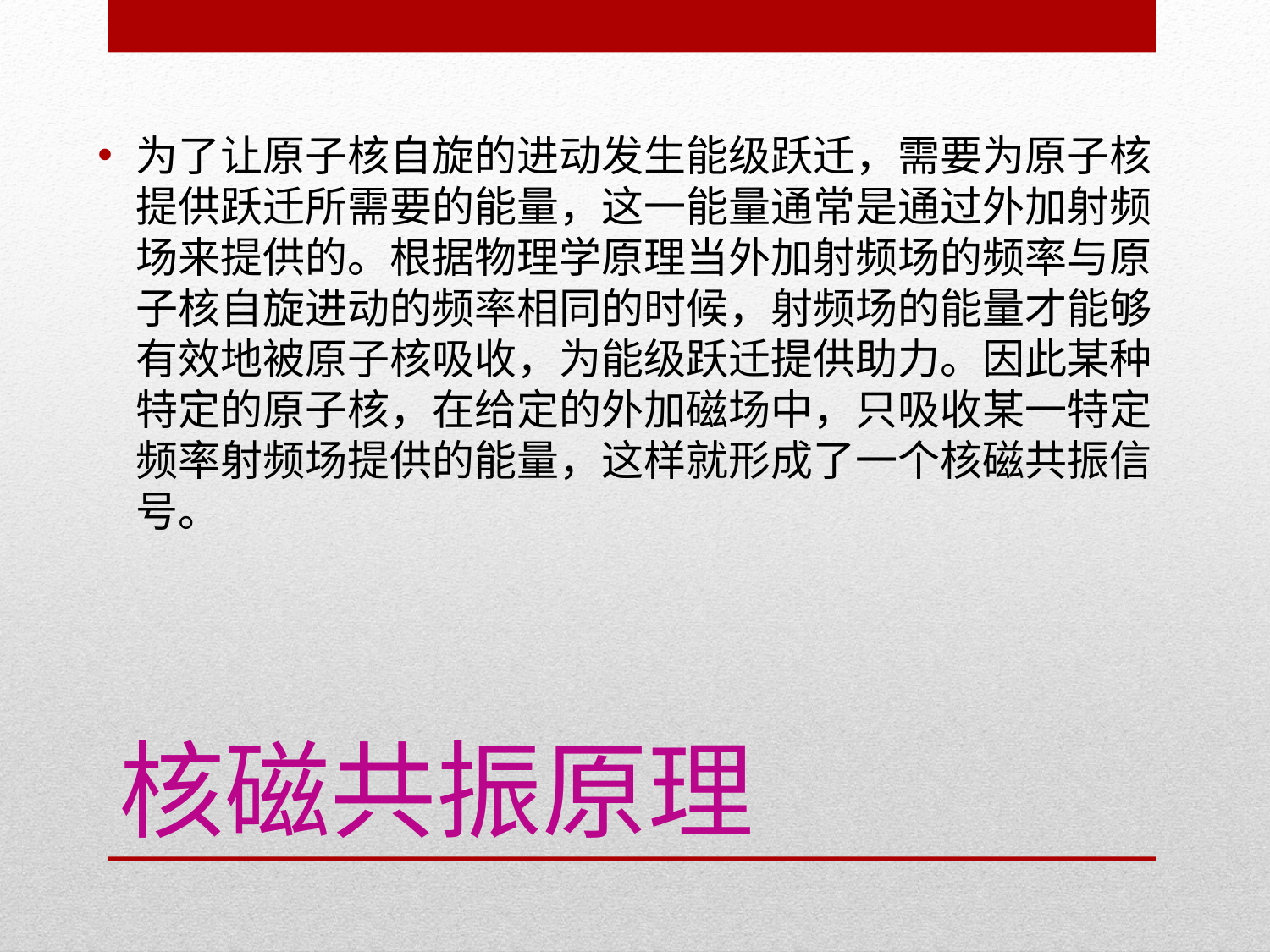

为了让原子核自旋的进动发生能级跃迁，需要为原子核提供跃迁所需要的能量，这一能量通常是通过外加射频场来提供的。根据物理学原理当外加射频场的频率与原子核自旋进动的频率相同的时候，射频场的能量才能够有效地被原子核吸收，为能级跃迁提供助力。因此某种特定的原子核，在给定的外加磁场中，只吸收某一特定频率射频场提供的能量，这样就形成了一个核磁共振信号。

# 核磁共振原理